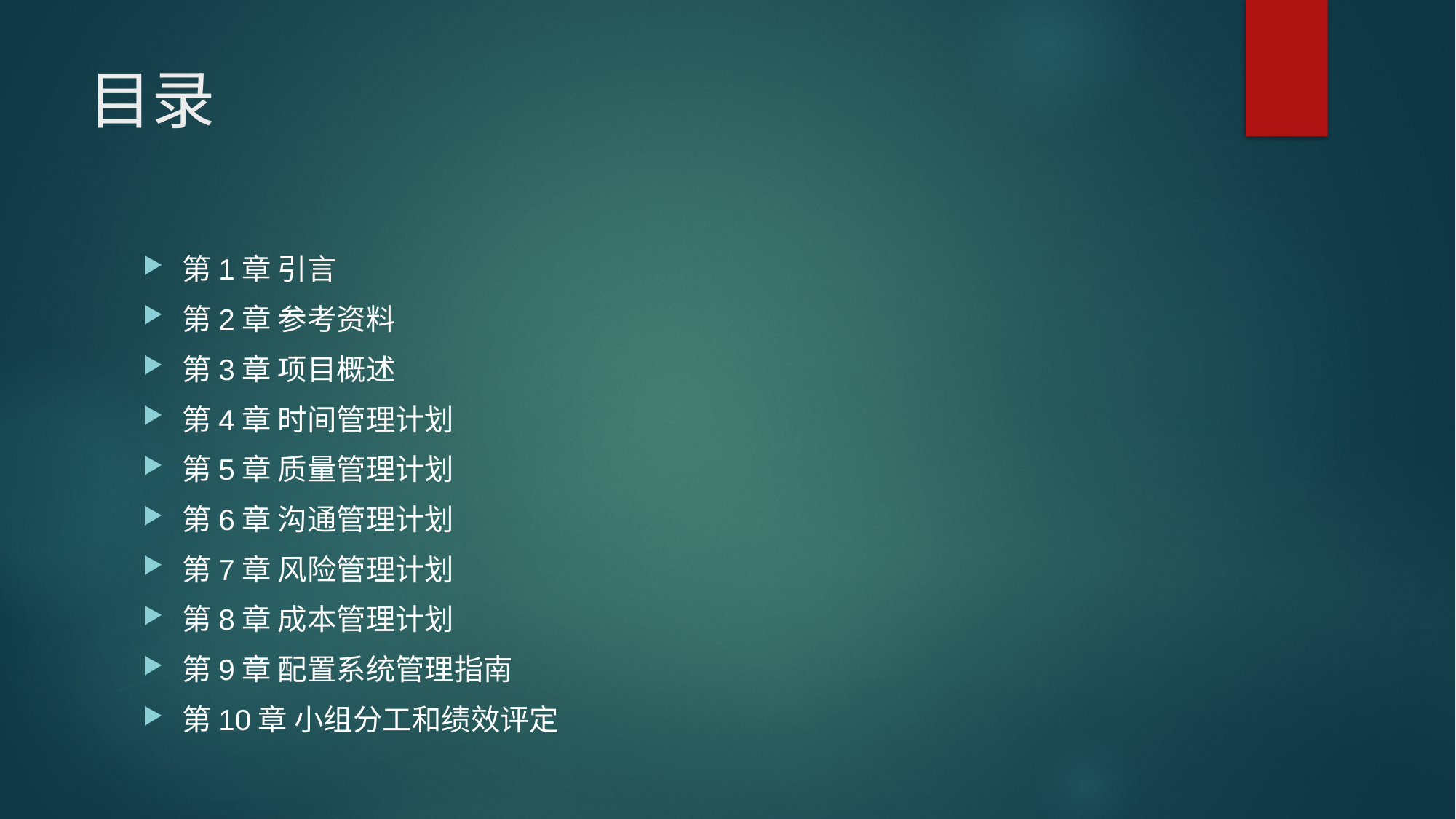

# 目录
第1章 引言
第2章 参考资料
第3章 项目概述
第4章 时间管理计划
第5章 质量管理计划
第6章 沟通管理计划
第7章 风险管理计划
第8章 成本管理计划
第9章 配置系统管理指南
第10章 小组分工和绩效评定